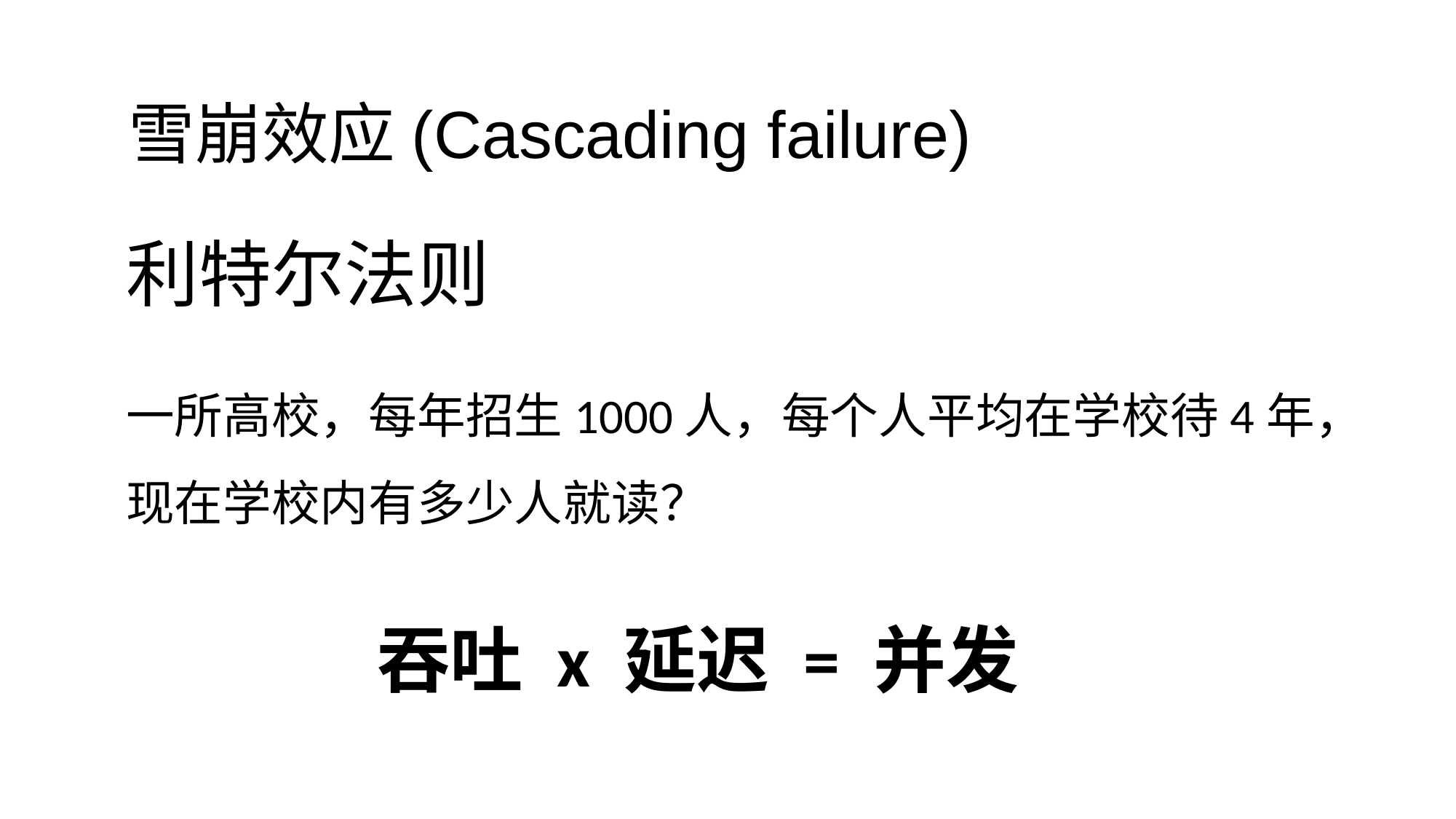

雪崩效应(Cascading failure)
利特尔法则
一所高校，每年招生1000人，每个人平均在学校待4年，现在学校内有多少人就读？
吞吐 x 延迟 = 并发